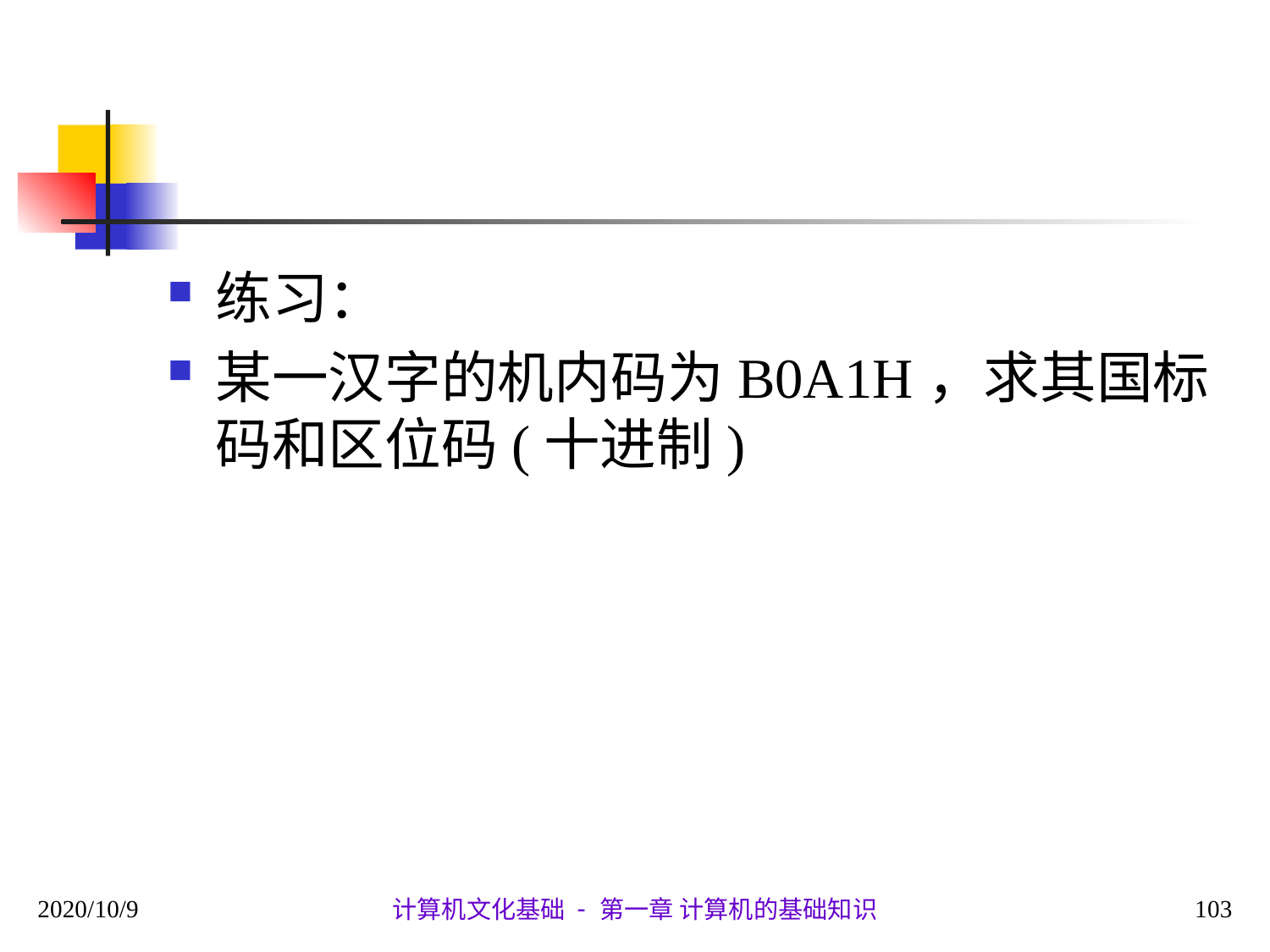

#
练习：
某一汉字的机内码为B0A1H，求其国标码和区位码(十进制)
2020/10/9
103
计算机文化基础 - 第一章 计算机的基础知识